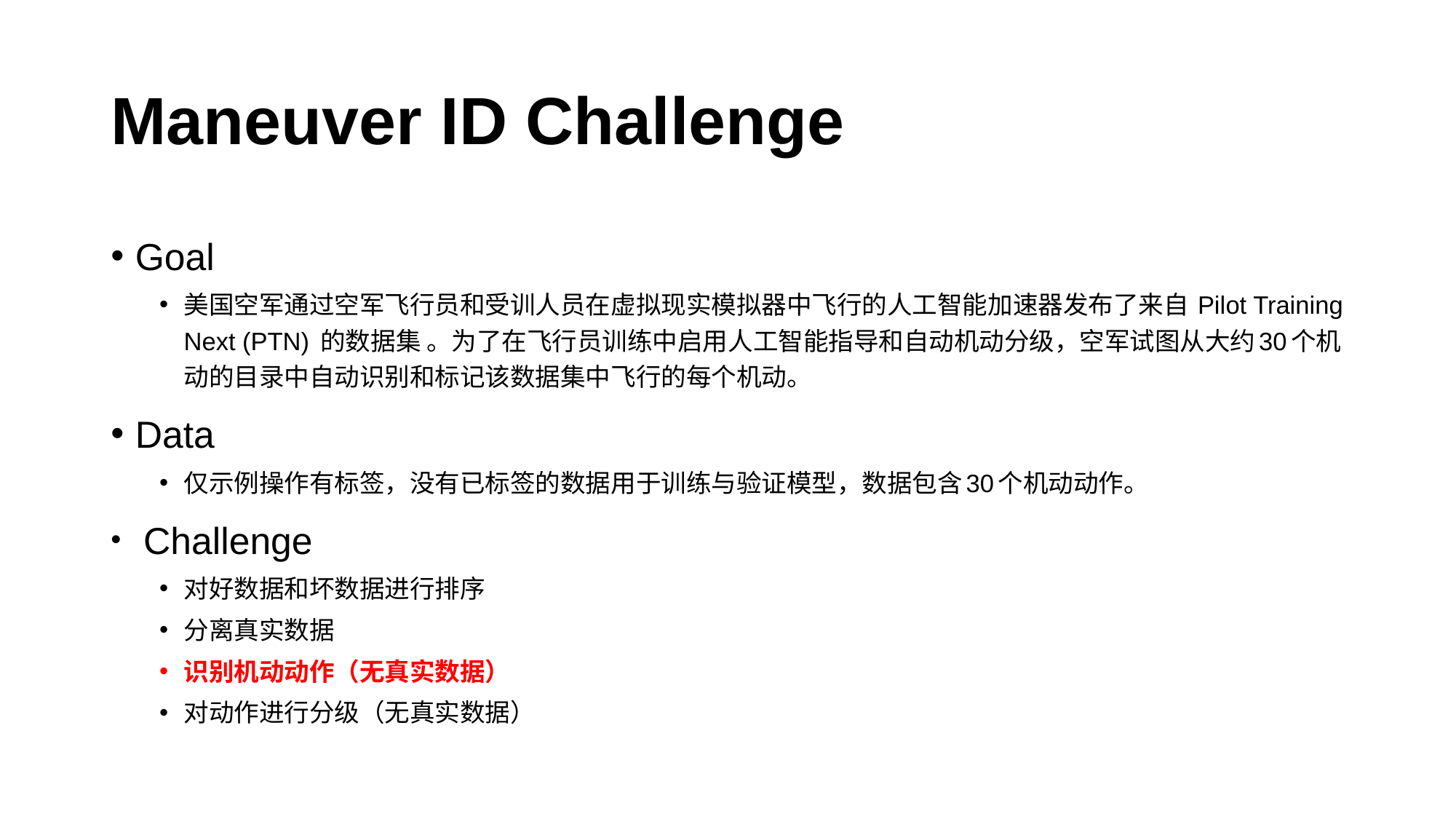

# Maneuver ID Challenge
Goal
美国空军通过空军飞行员和受训人员在虚拟现实模拟器中飞行的人工智能加速器发布了来自 Pilot Training Next (PTN) 的数据集 。为了在飞行员训练中启用人工智能指导和自动机动分级，空军试图从大约30个机动的目录中自动识别和标记该数据集中飞行的每个机动。
Data
仅示例操作有标签，没有已标签的数据用于训练与验证模型，数据包含30个机动动作。
 Challenge
对好数据和坏数据进行排序
分离真实数据
识别机动动作（无真实数据）
对动作进行分级（无真实数据）